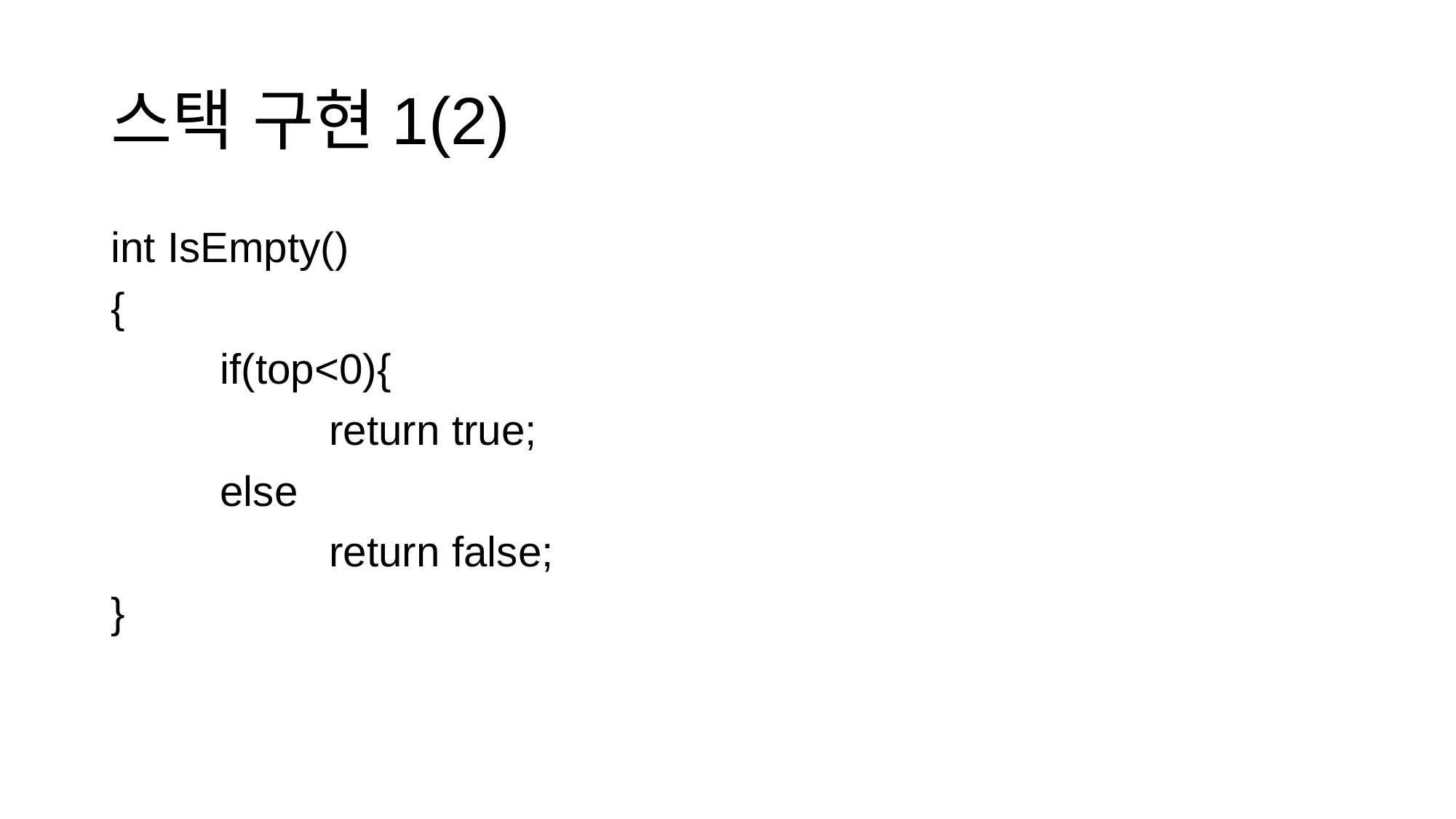

# 스택 구현1(2)
int IsEmpty()
{
	if(top<0){
		return true;
	else
		return false;
}